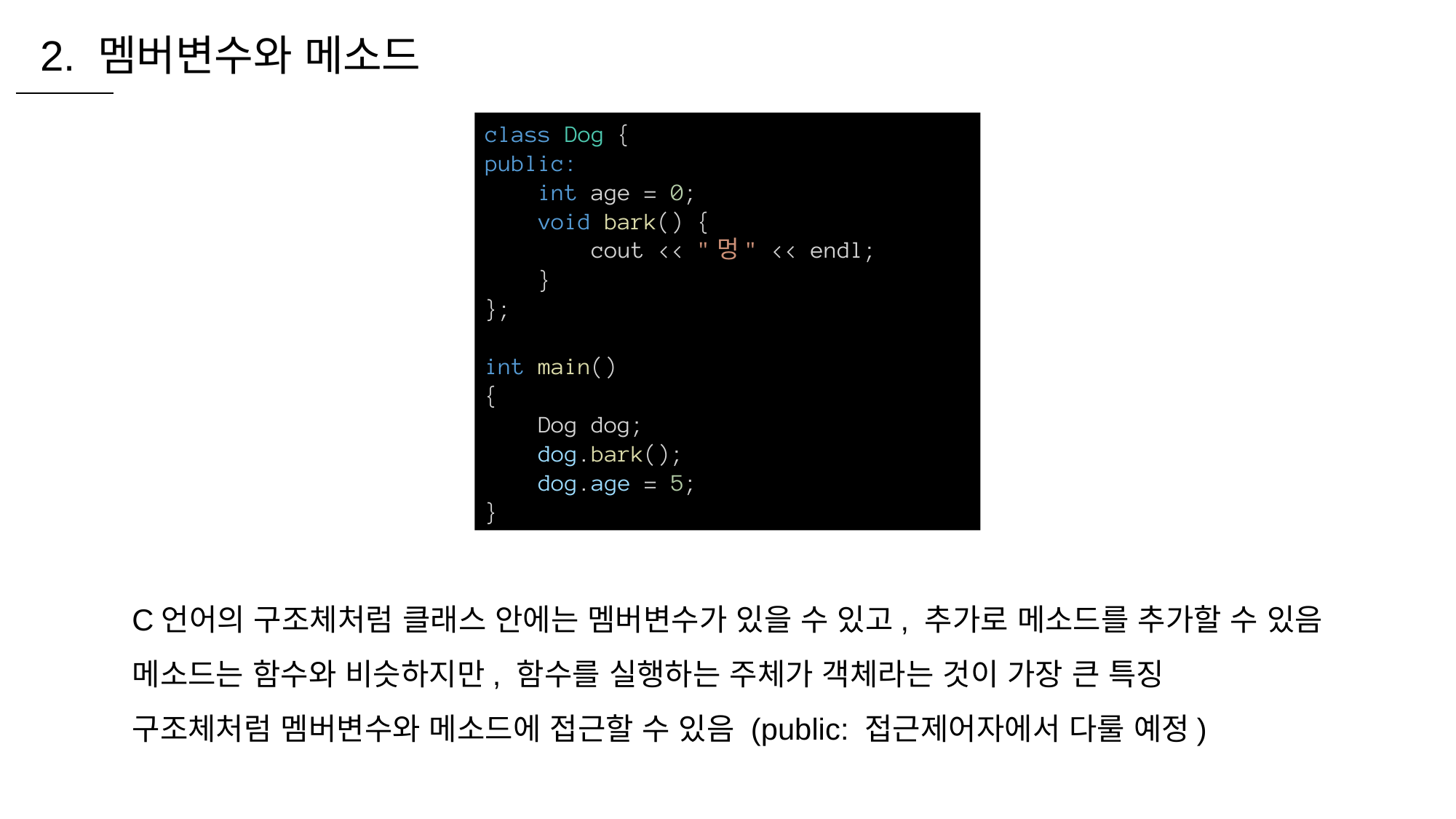

2. 멤버변수와 메소드
class Dog {
public:
    int age = 0;
    void bark() {
        cout << "멍" << endl;
    }
};
int main()
{
    Dog dog;
    dog.bark();
    dog.age = 5;
}
C언어의 구조체처럼 클래스 안에는 멤버변수가 있을 수 있고, 추가로 메소드를 추가할 수 있음
메소드는 함수와 비슷하지만, 함수를 실행하는 주체가 객체라는 것이 가장 큰 특징
구조체처럼 멤버변수와 메소드에 접근할 수 있음 (public: 접근제어자에서 다룰 예정)